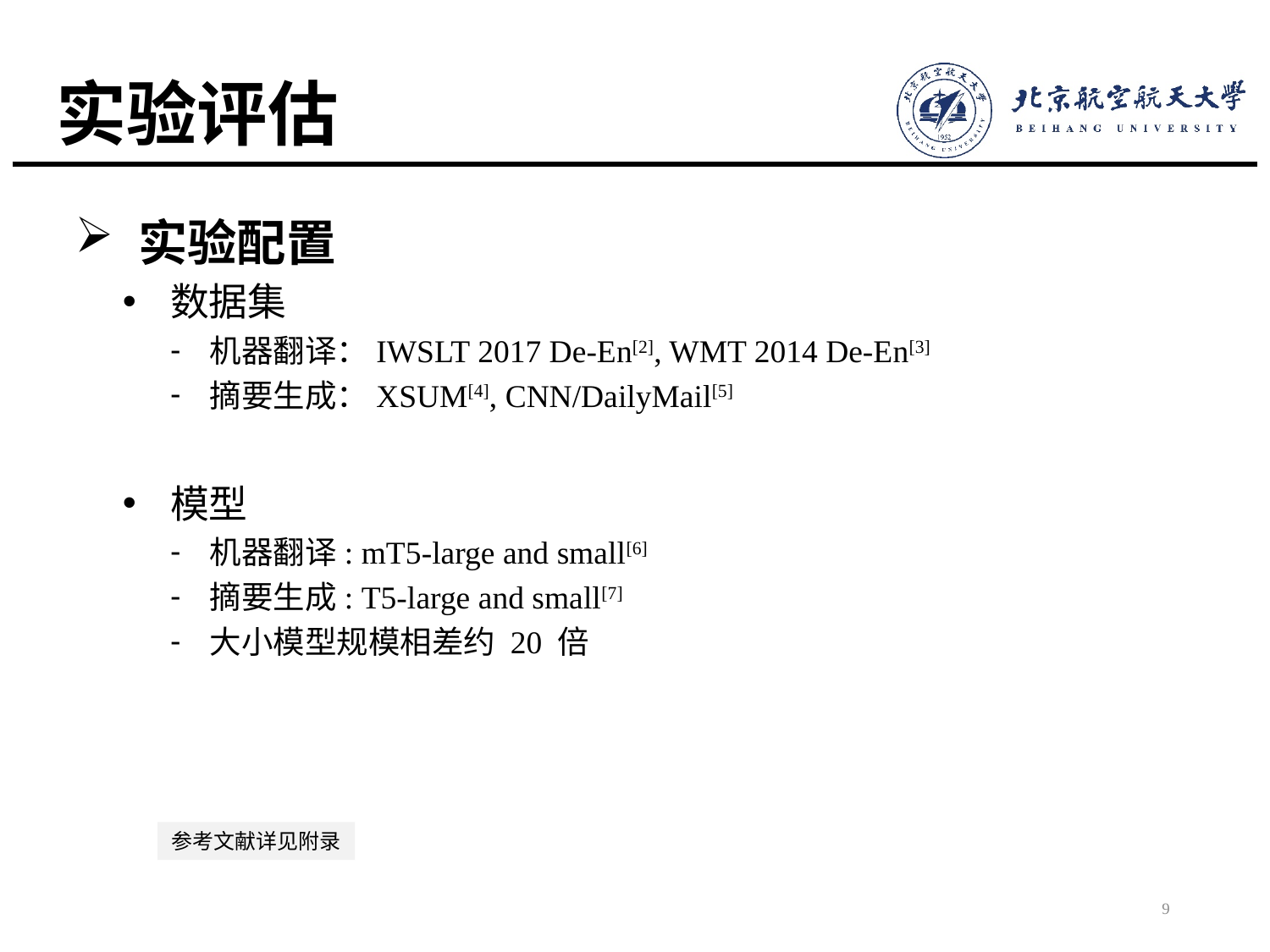

# 实验评估
实验配置
数据集
机器翻译：IWSLT 2017 De-En[2], WMT 2014 De-En[3]
摘要生成：XSUM[4], CNN/DailyMail[5]

模型
机器翻译: mT5-large and small[6]
摘要生成: T5-large and small[7]
大小模型规模相差约 20 倍
参考文献详见附录
9